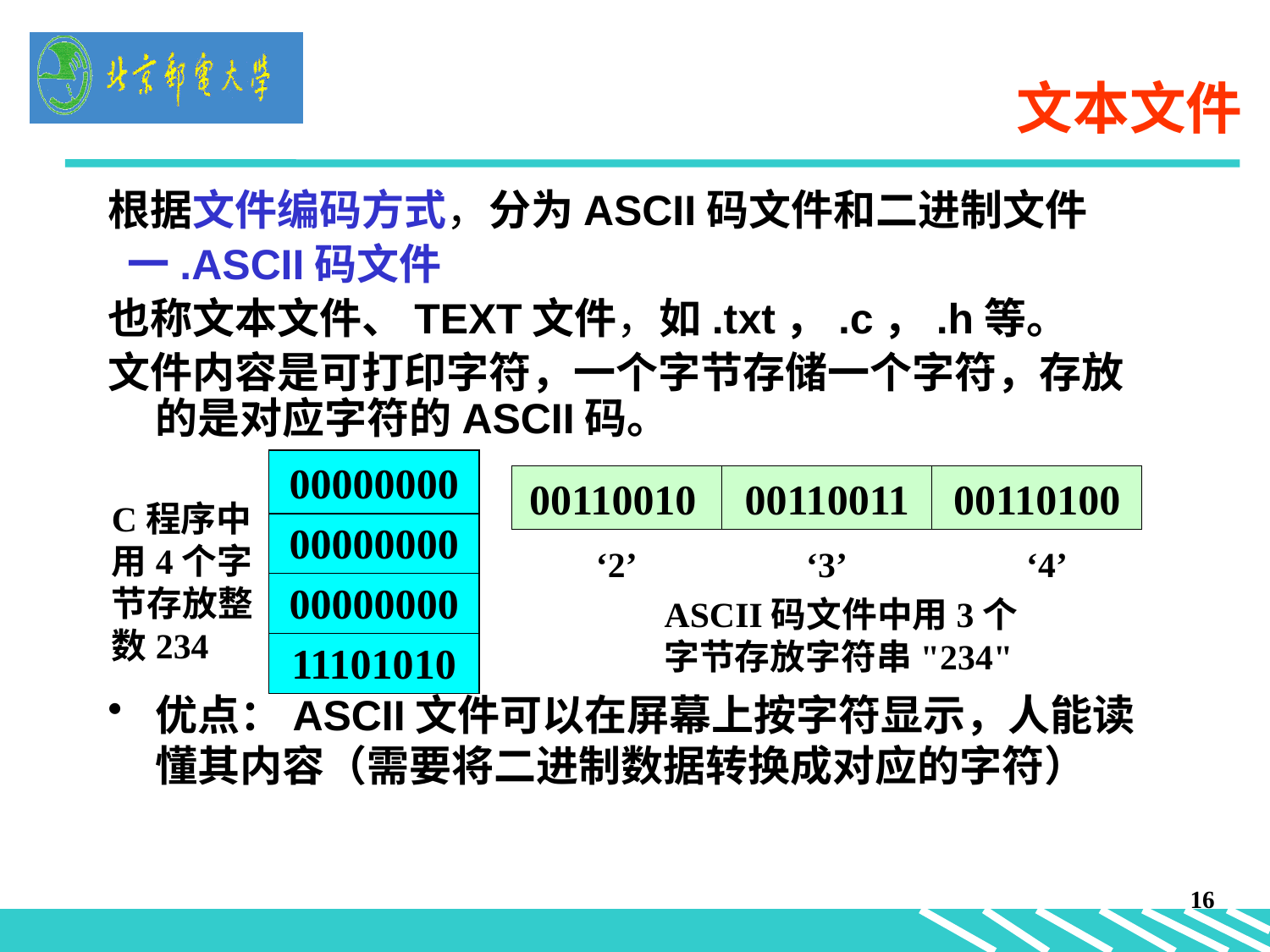

# 文本文件
根据文件编码方式，分为ASCII码文件和二进制文件
 一.ASCII码文件
也称文本文件、TEXT文件，如.txt，.c，.h等。
文件内容是可打印字符，一个字节存储一个字符，存放的是对应字符的ASCII码。

优点：ASCII文件可以在屏幕上按字符显示，人能读懂其内容（需要将二进制数据转换成对应的字符）

00000000
C程序中用4个字节存放整数234
00000000
00000000
11101010
00110010
00110011
00110100
‘2’
‘3’
‘4’
ASCII码文件中用3个字节存放字符串"234"
16